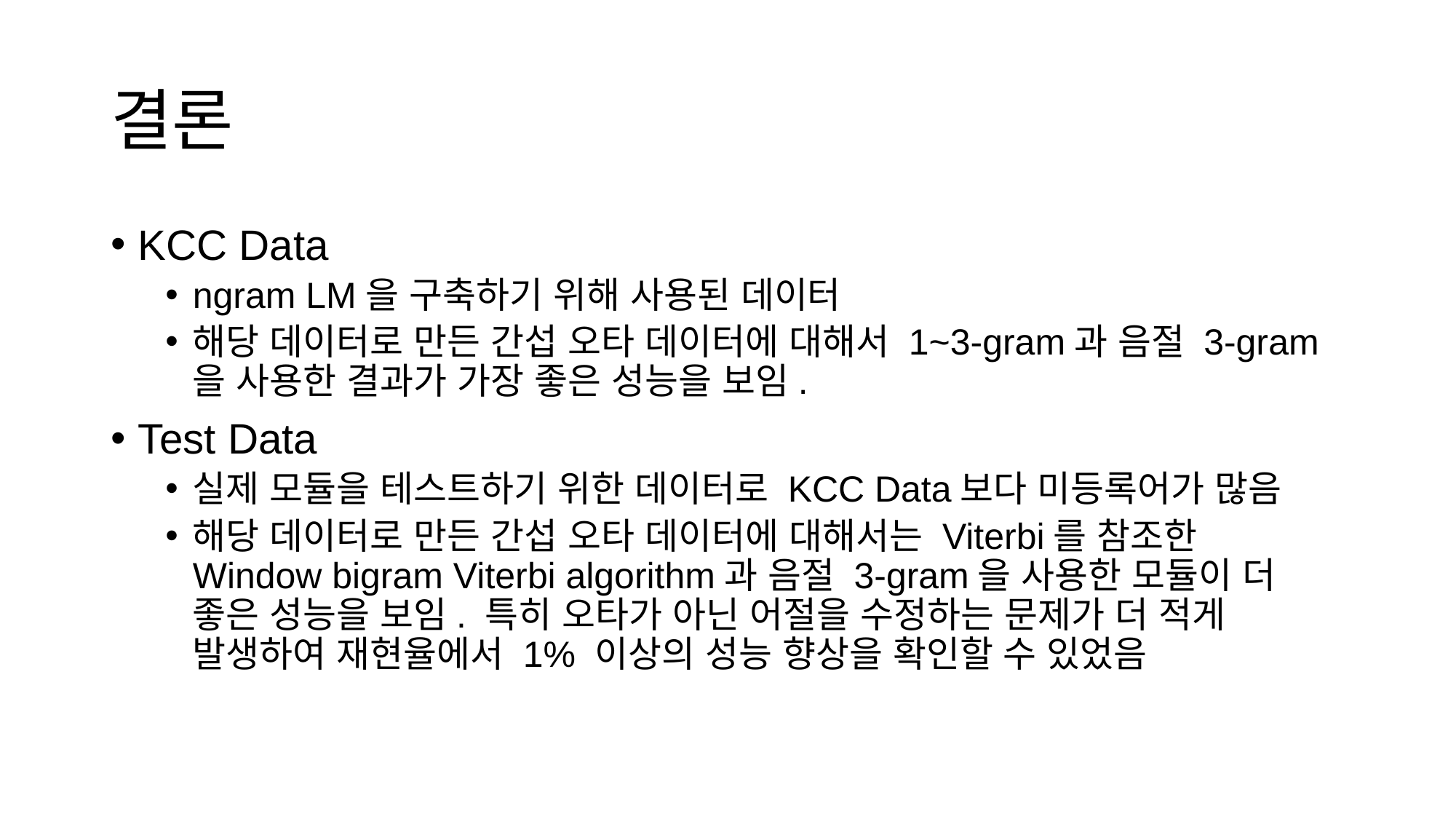

# 결론
KCC Data
ngram LM을 구축하기 위해 사용된 데이터
해당 데이터로 만든 간섭 오타 데이터에 대해서 1~3-gram과 음절 3-gram을 사용한 결과가 가장 좋은 성능을 보임.
Test Data
실제 모듈을 테스트하기 위한 데이터로 KCC Data보다 미등록어가 많음
해당 데이터로 만든 간섭 오타 데이터에 대해서는 Viterbi를 참조한 Window bigram Viterbi algorithm과 음절 3-gram을 사용한 모듈이 더 좋은 성능을 보임. 특히 오타가 아닌 어절을 수정하는 문제가 더 적게 발생하여 재현율에서 1% 이상의 성능 향상을 확인할 수 있었음